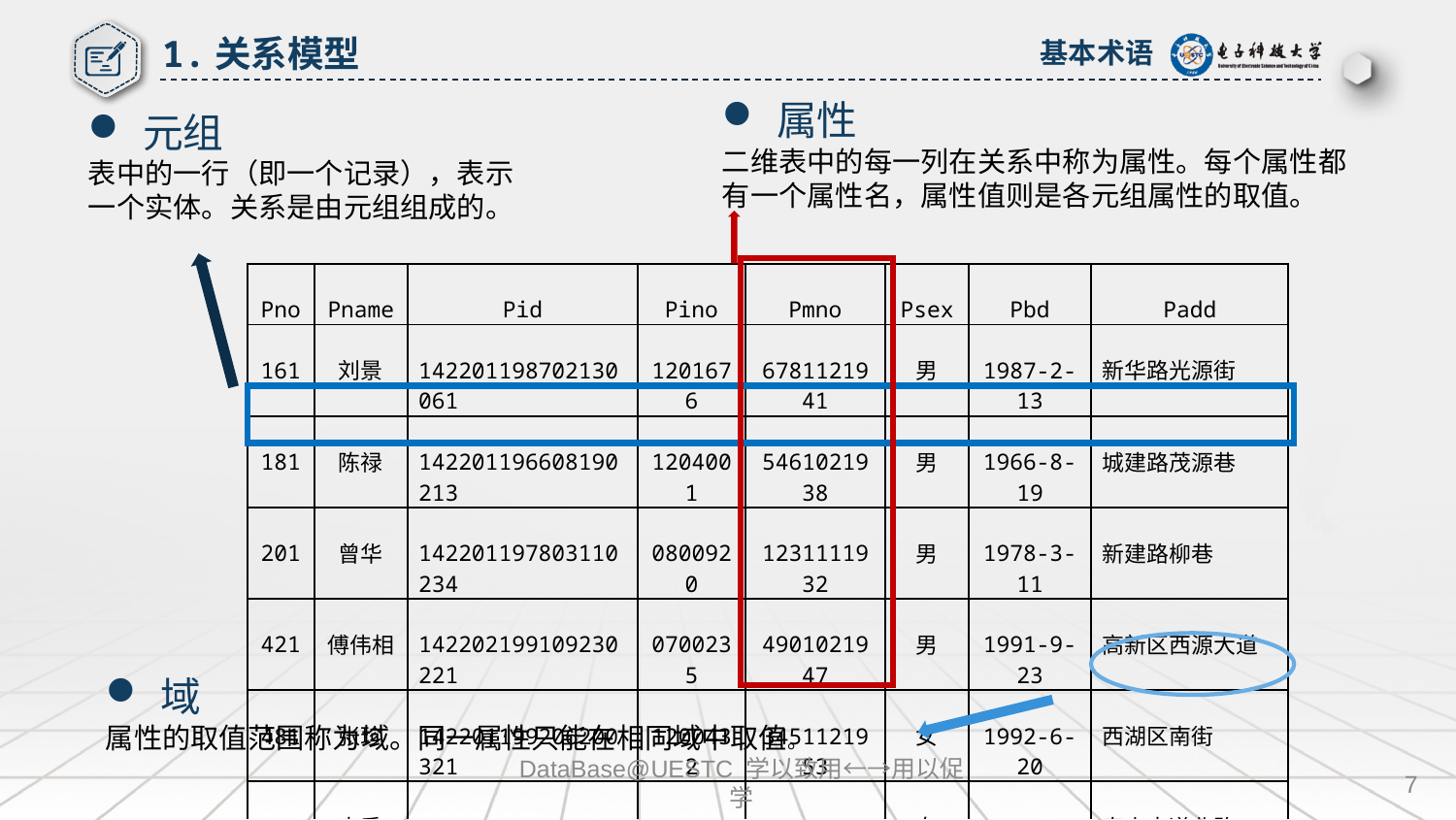

1.关系模型
基本术语
属性
二维表中的每一列在关系中称为属性。每个属性都有一个属性名，属性值则是各元组属性的取值。
元组
表中的一行（即一个记录），表示一个实体。关系是由元组组成的。

| Pno | Pname | Pid | Pino | Pmno | Psex | Pbd | Padd |
| --- | --- | --- | --- | --- | --- | --- | --- |
| 161 | 刘景 | 142201198702130061 | 1201676 | 6781121941 | 男 | 1987-2-13 | 新华路光源街 |
| 181 | 陈禄 | 142201196608190213 | 1204001 | 5461021938 | 男 | 1966-8-19 | 城建路茂源巷 |
| 201 | 曾华 | 142201197803110234 | 0800920 | 1231111932 | 男 | 1978-3-11 | 新建路柳巷 |
| 421 | 傅伟相 | 142202199109230221 | 0700235 | 4901021947 | 男 | 1991-9-23 | 高新区西源大道 |
| 481 | 张珍 | 142201199206200321 | 1200432 | 3451121953 | 女 | 1992-6-20 | 西湖区南街 |
| 501 | 李秀 | 142203198803300432 | 0692015 | 3341111936 | 女 | 1988-3-30 | 泰山大道北路 |

域
属性的取值范围称为域。同一属性只能在相同域中取值。

DataBase@UESTC 学以致用←→用以促学
7